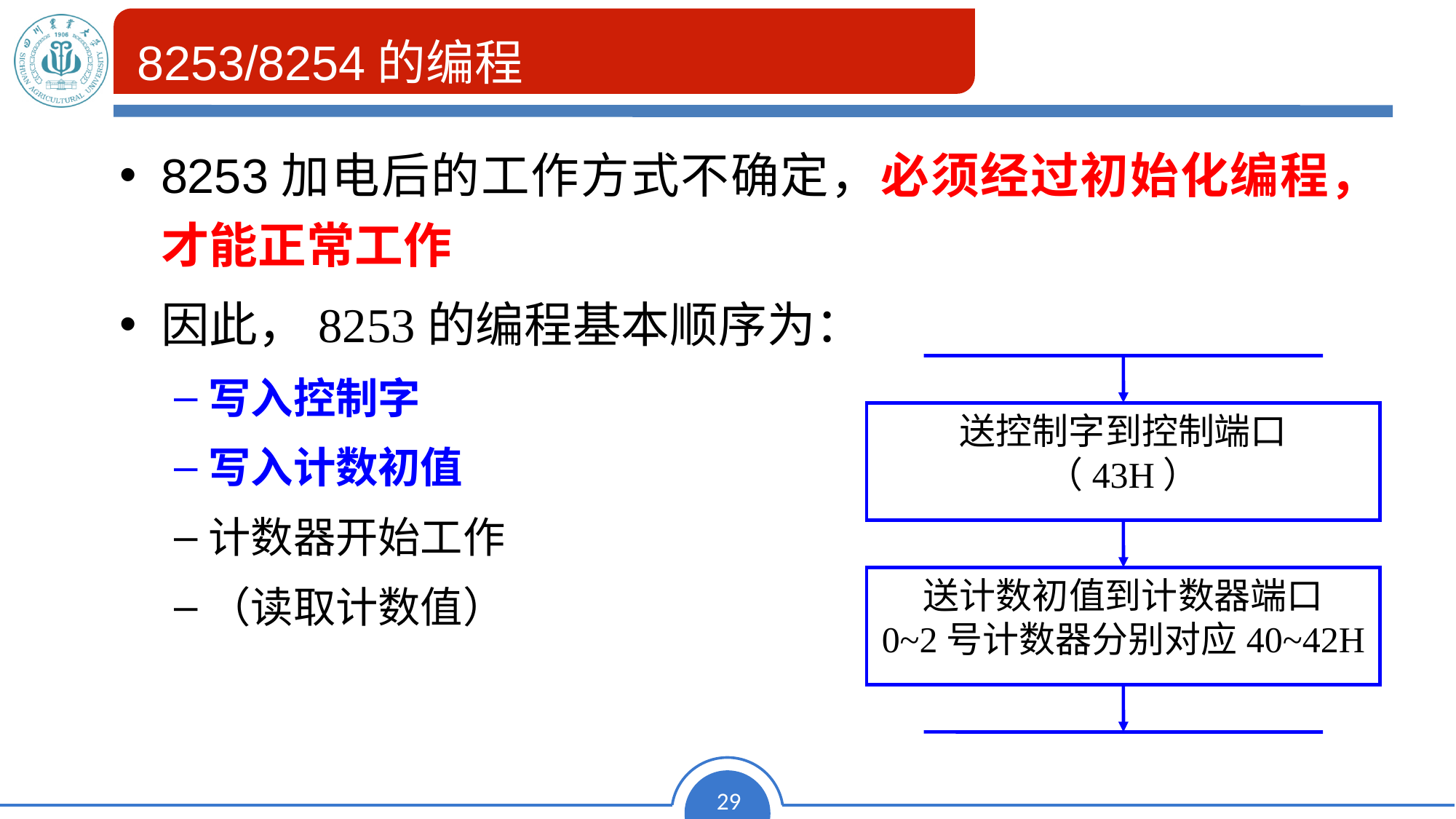

# 8253/8254的编程
8253加电后的工作方式不确定，必须经过初始化编程，才能正常工作
因此，8253的编程基本顺序为：
写入控制字
写入计数初值
计数器开始工作
（读取计数值）

送控制字到控制端口
（43H）

送计数初值到计数器端口
0~2号计数器分别对应40~42H